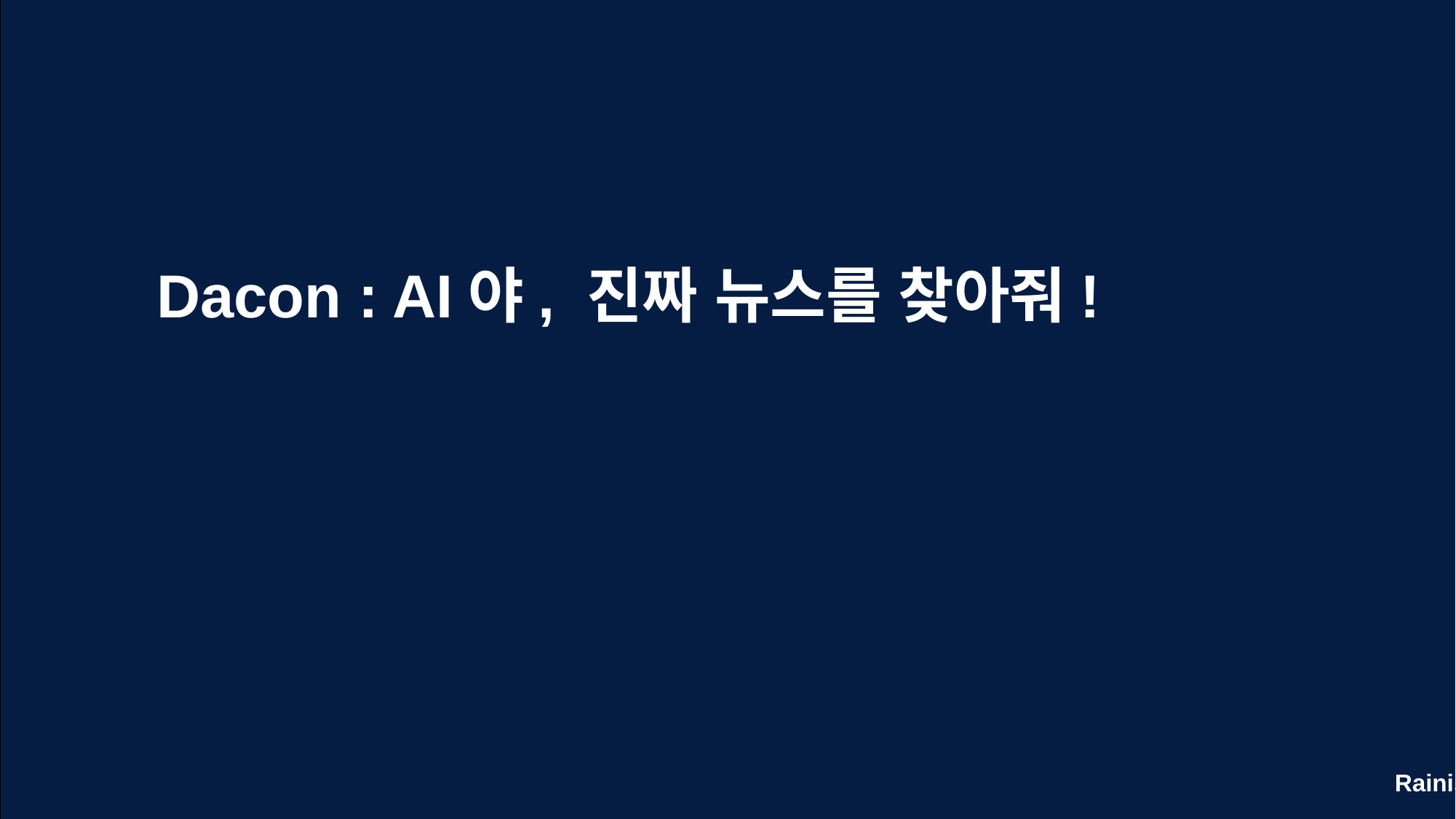

Dacon : AI야, 진짜 뉴스를 찾아줘!

Rainism